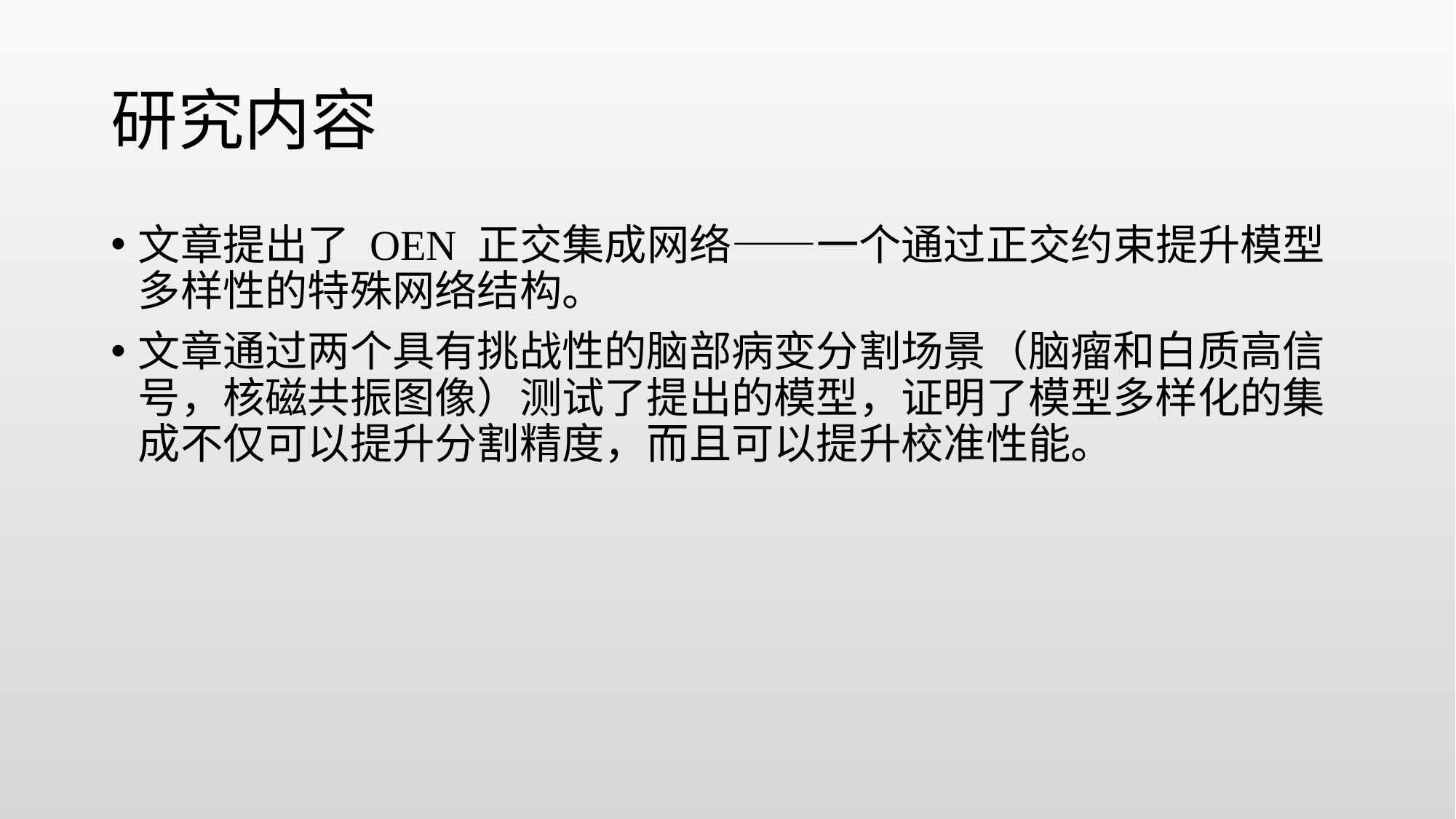

# 研究内容
文章提出了 OEN 正交集成网络——一个通过正交约束提升模型多样性的特殊网络结构。
文章通过两个具有挑战性的脑部病变分割场景（脑瘤和白质高信号，核磁共振图像）测试了提出的模型，证明了模型多样化的集成不仅可以提升分割精度，而且可以提升校准性能。